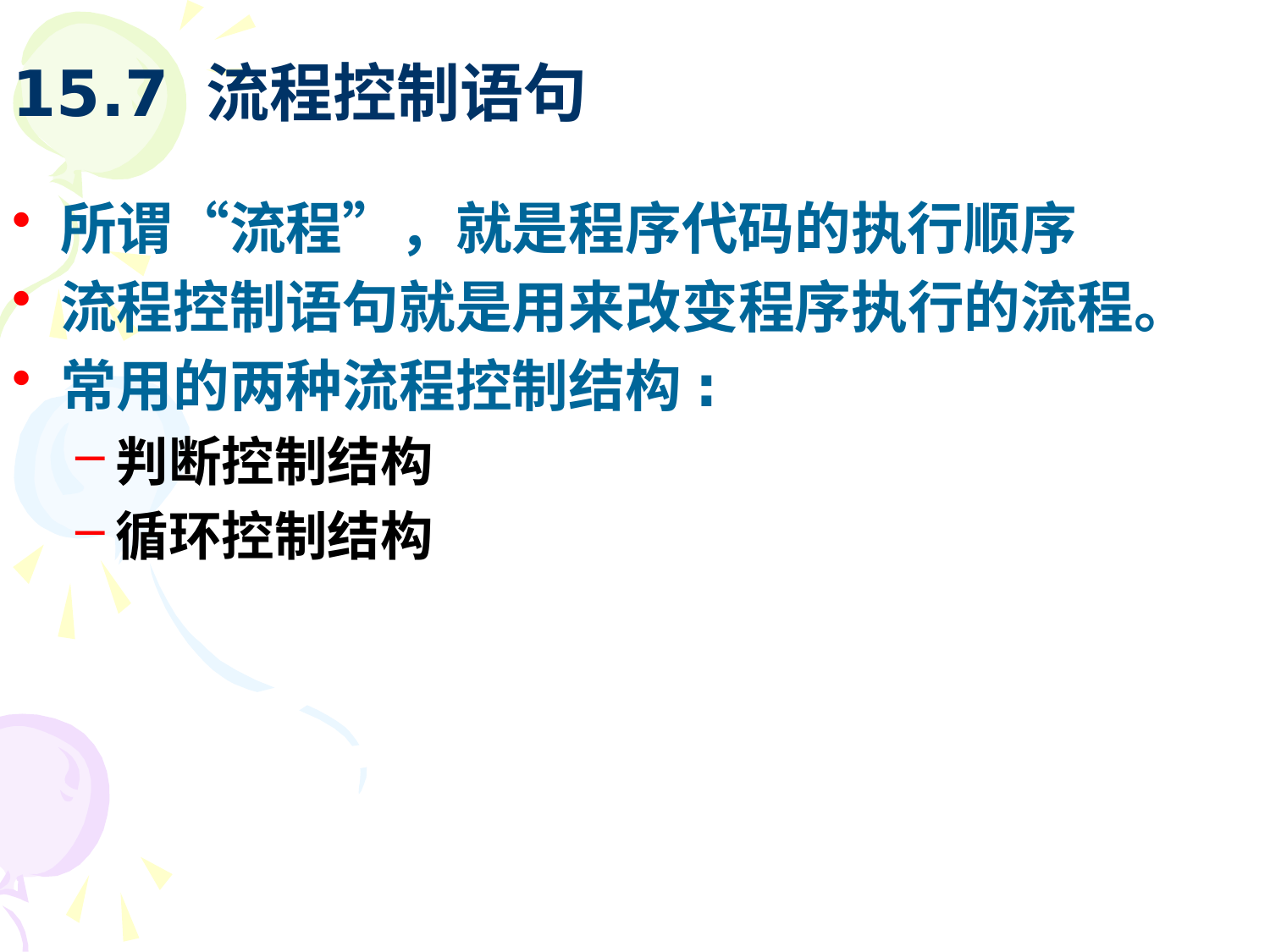

# 15.7 流程控制语句
所谓“流程”，就是程序代码的执行顺序
流程控制语句就是用来改变程序执行的流程。
常用的两种流程控制结构:
判断控制结构
循环控制结构